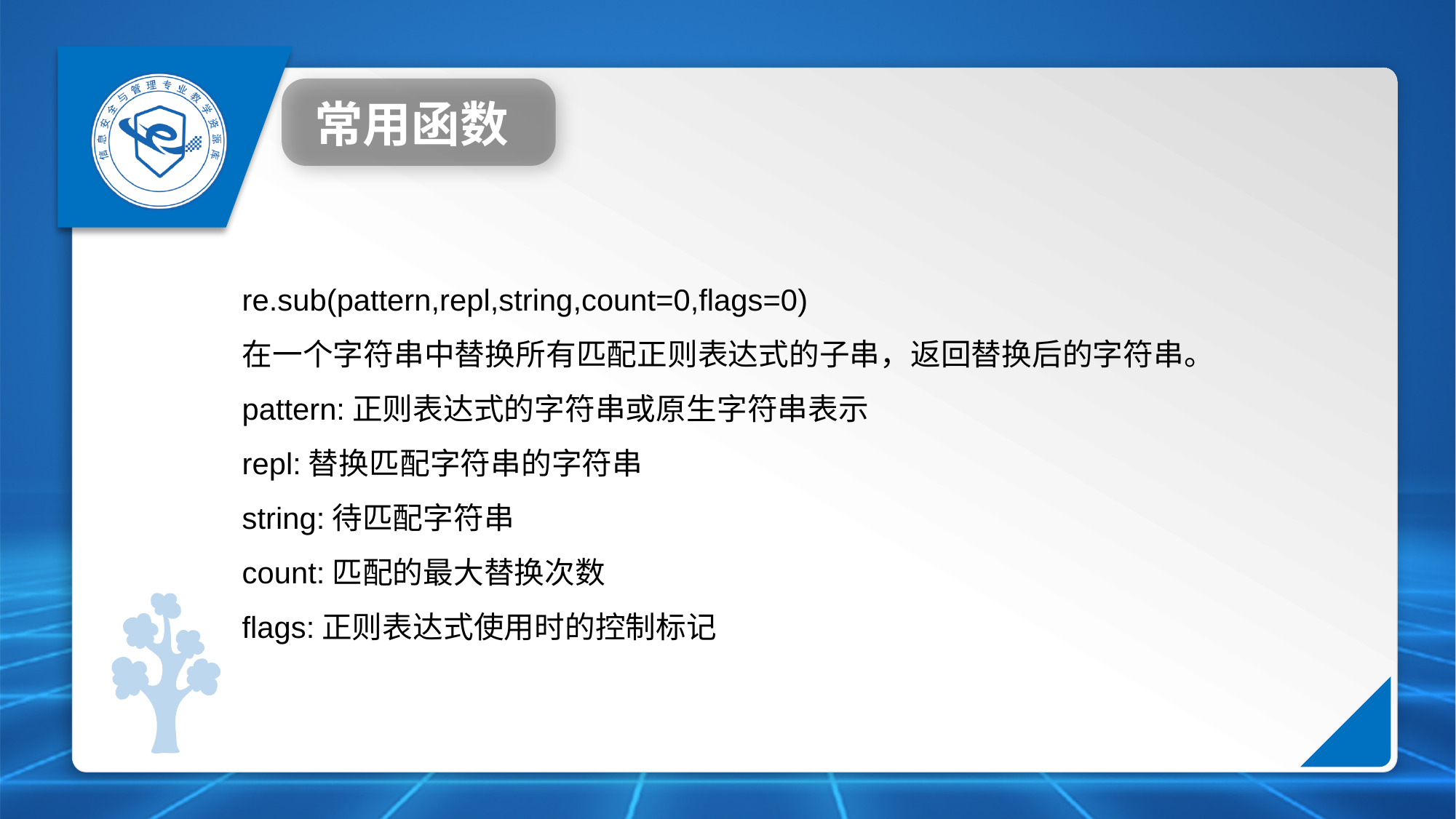

常用函数
re.sub(pattern,repl,string,count=0,flags=0)
在一个字符串中替换所有匹配正则表达式的子串，返回替换后的字符串。
pattern:正则表达式的字符串或原生字符串表示
repl:替换匹配字符串的字符串
string:待匹配字符串
count:匹配的最大替换次数
flags:正则表达式使用时的控制标记